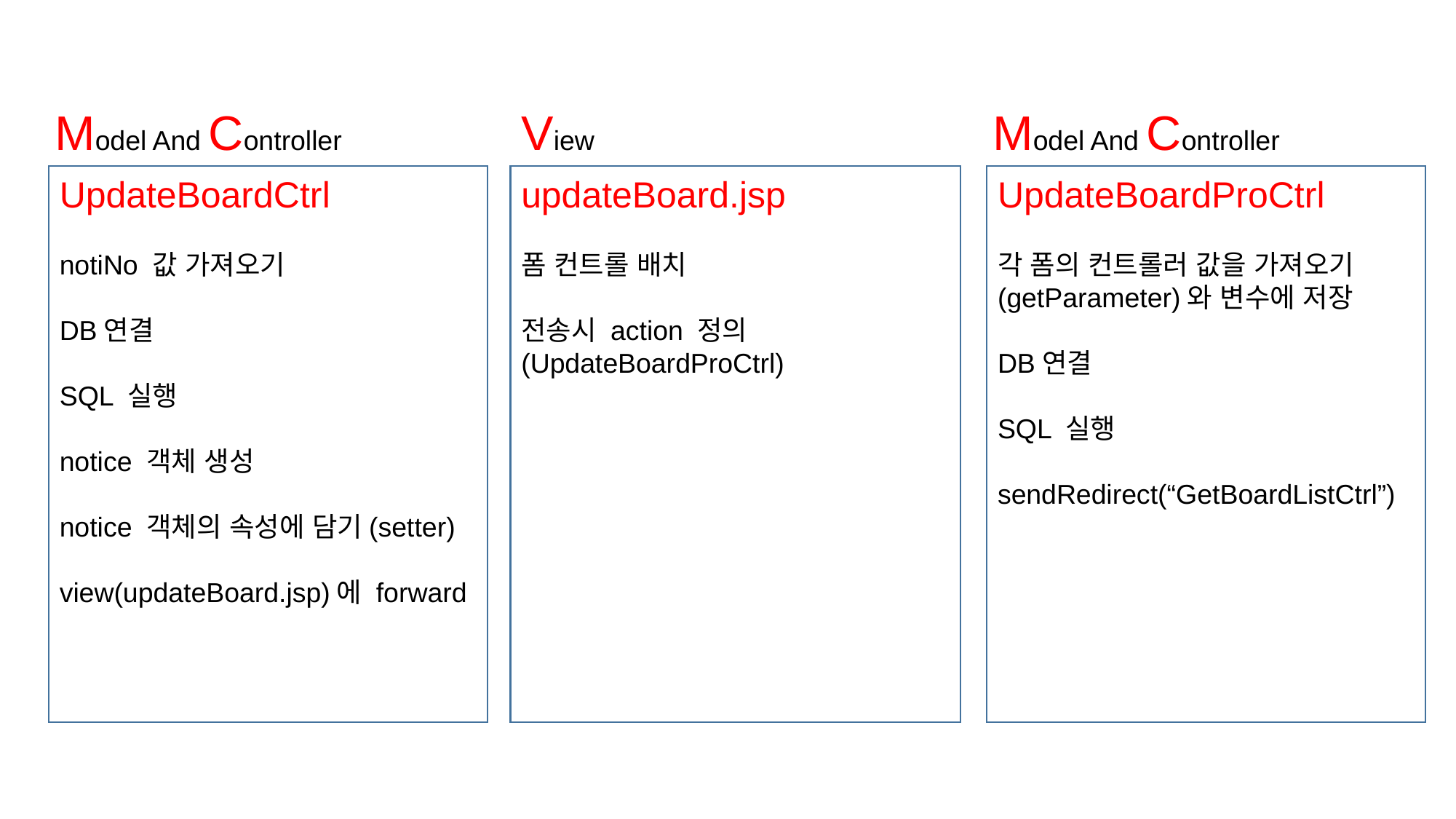

Model And Controller
View
Model And Controller
UpdateBoardCtrl

notiNo 값 가져오기

DB연결

SQL 실행

notice 객체 생성

notice 객체의 속성에 담기(setter)

view(updateBoard.jsp)에 forward
updateBoard.jsp

폼 컨트롤 배치

전송시 action 정의
(UpdateBoardProCtrl)
UpdateBoardProCtrl

각 폼의 컨트롤러 값을 가져오기
(getParameter)와 변수에 저장

DB연결

SQL 실행

sendRedirect(“GetBoardListCtrl”)